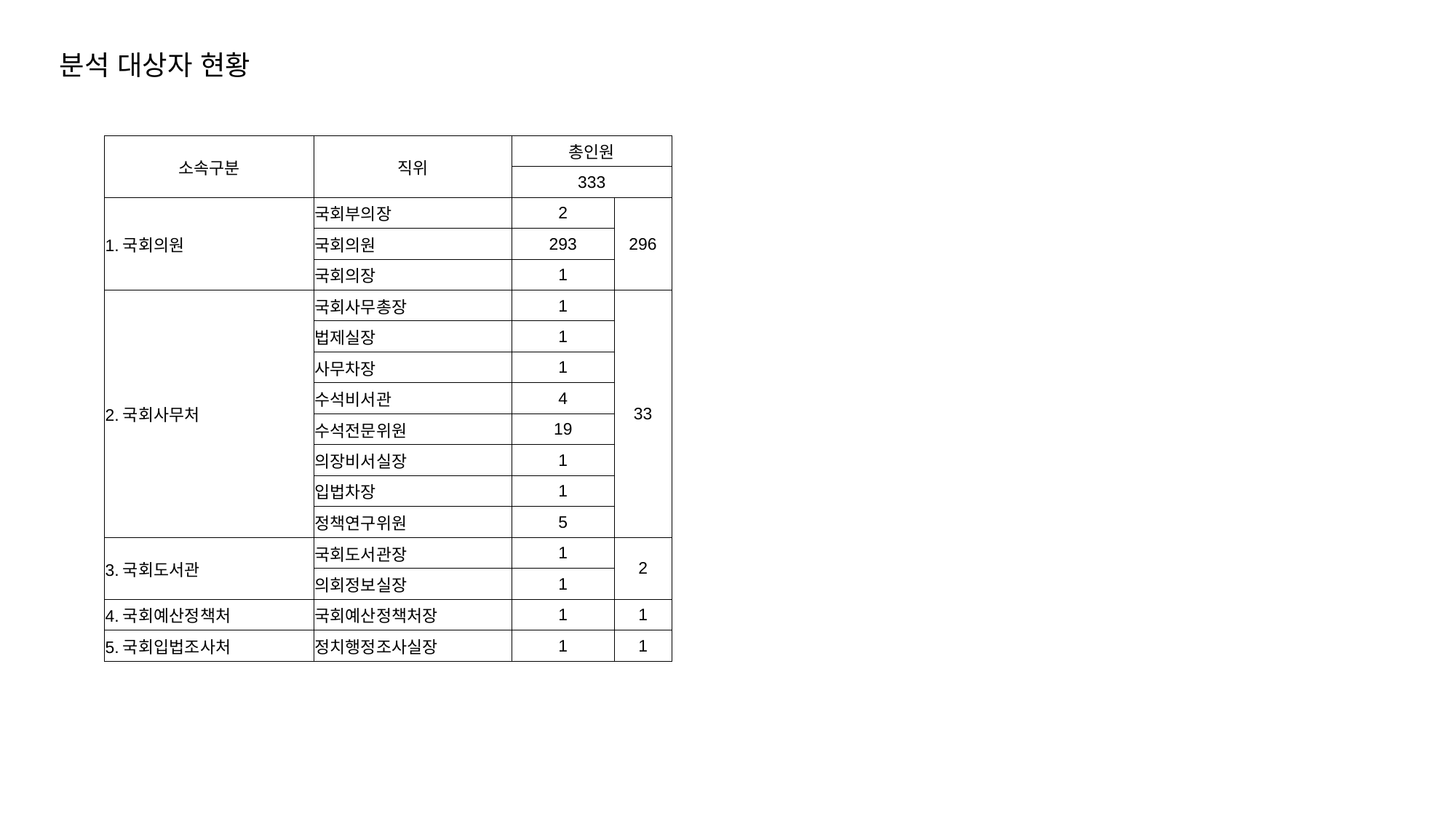

분석 대상자 현황
| 소속구분 | 직위 | 총인원 |  |
| --- | --- | --- | --- |
|  |  | 333 |  |
| 1.국회의원 | 국회부의장 | 2 | 296 |
|  | 국회의원 | 293 |  |
|  | 국회의장 | 1 |  |
| 2.국회사무처 | 국회사무총장 | 1 | 33 |
|  | 법제실장 | 1 |  |
|  | 사무차장 | 1 |  |
|  | 수석비서관 | 4 |  |
|  | 수석전문위원 | 19 |  |
|  | 의장비서실장 | 1 |  |
|  | 입법차장 | 1 |  |
|  | 정책연구위원 | 5 |  |
| 3.국회도서관 | 국회도서관장 | 1 | 2 |
|  | 의회정보실장 | 1 |  |
| 4.국회예산정책처 | 국회예산정책처장 | 1 | 1 |
| 5.국회입법조사처 | 정치행정조사실장 | 1 | 1 |